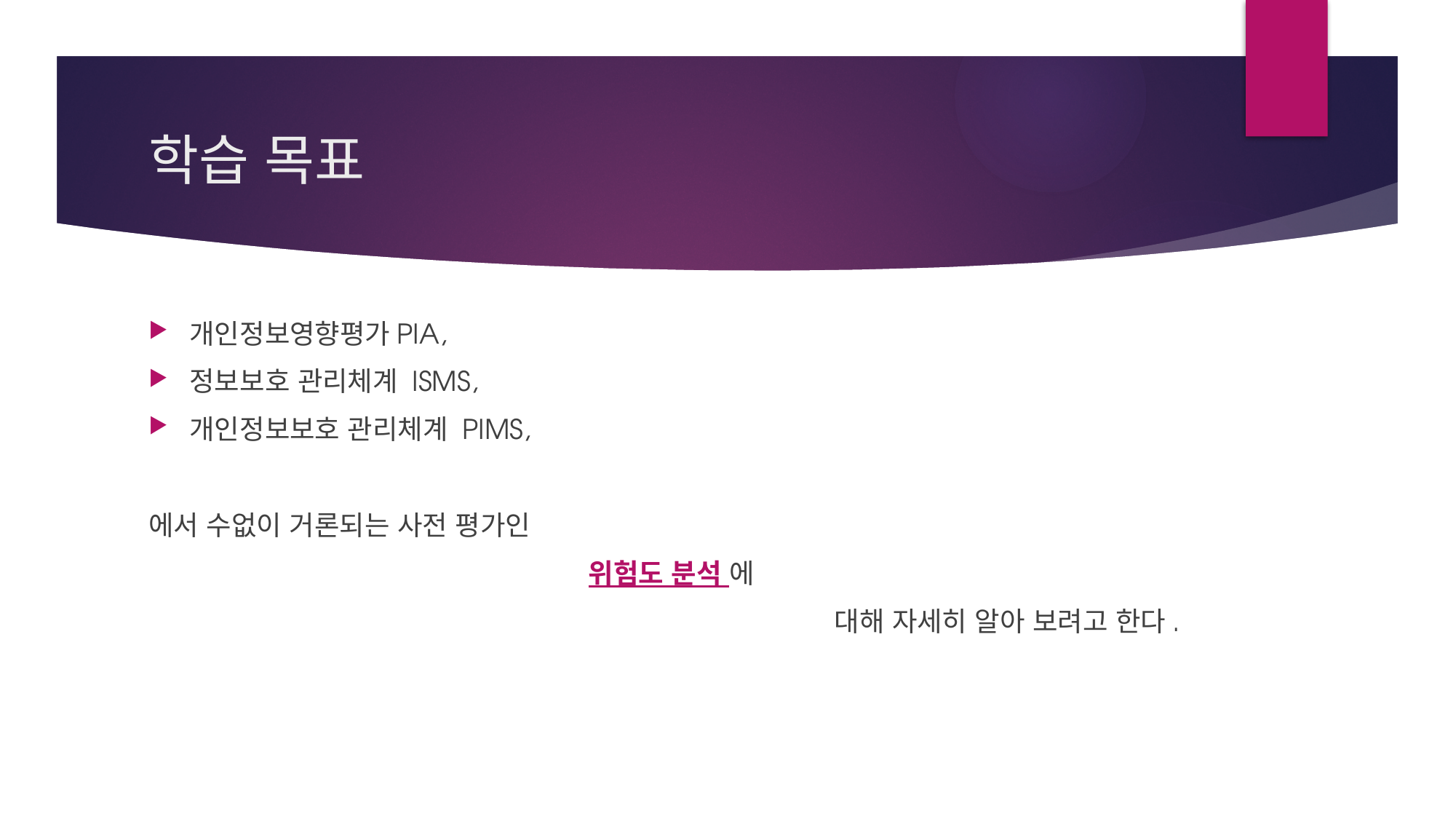

# 학습 목표
개인정보영향평가PIA,
정보보호 관리체계 ISMS,
개인정보보호 관리체계 PIMS,

에서 수없이 거론되는 사전 평가인
 위험도 분석 에
대해 자세히 알아 보려고 한다.